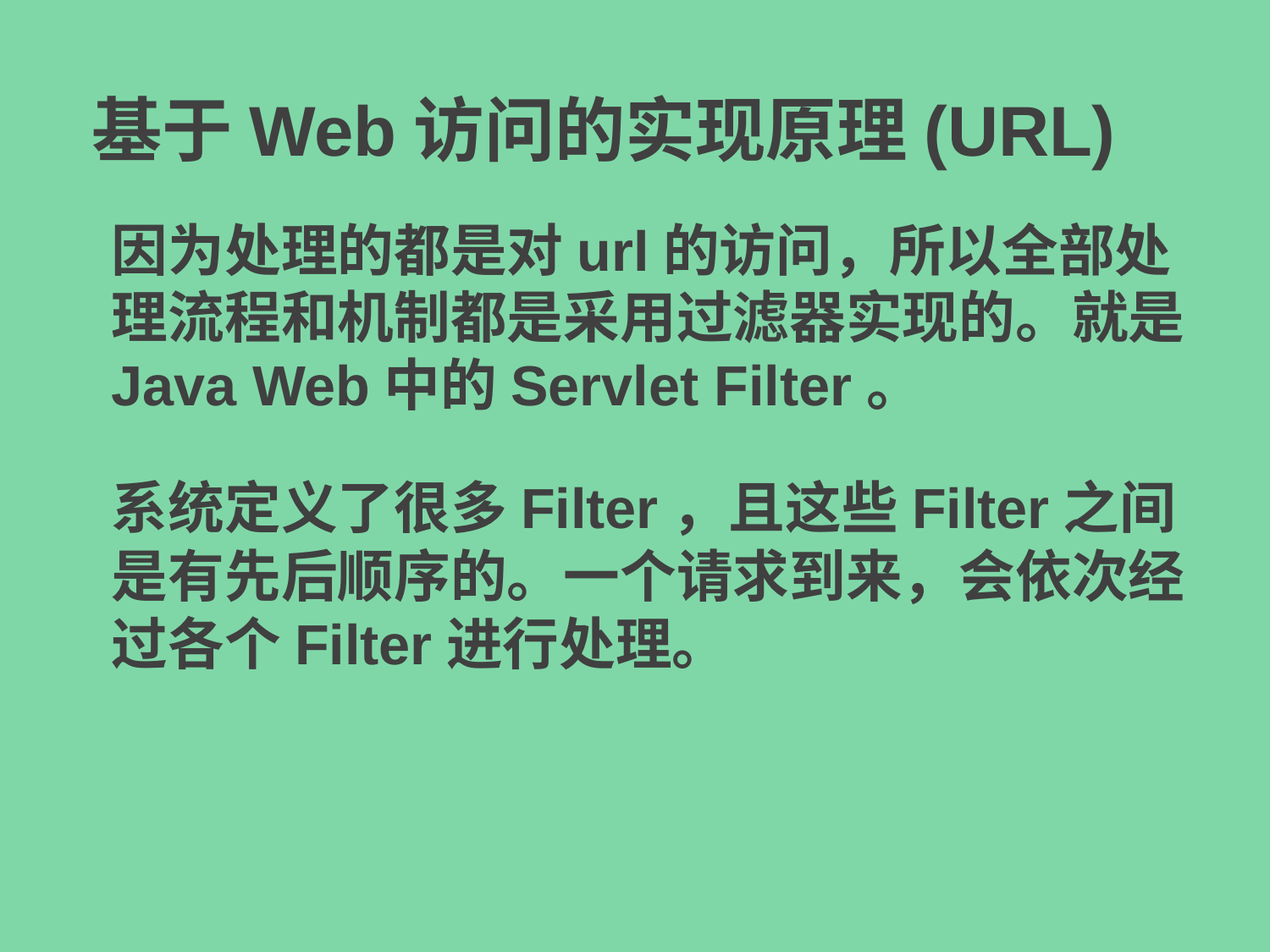

基于Web访问的实现原理(URL)
因为处理的都是对url的访问，所以全部处理流程和机制都是采用过滤器实现的。就是Java Web中的Servlet Filter。
系统定义了很多Filter，且这些Filter之间是有先后顺序的。一个请求到来，会依次经过各个Filter进行处理。